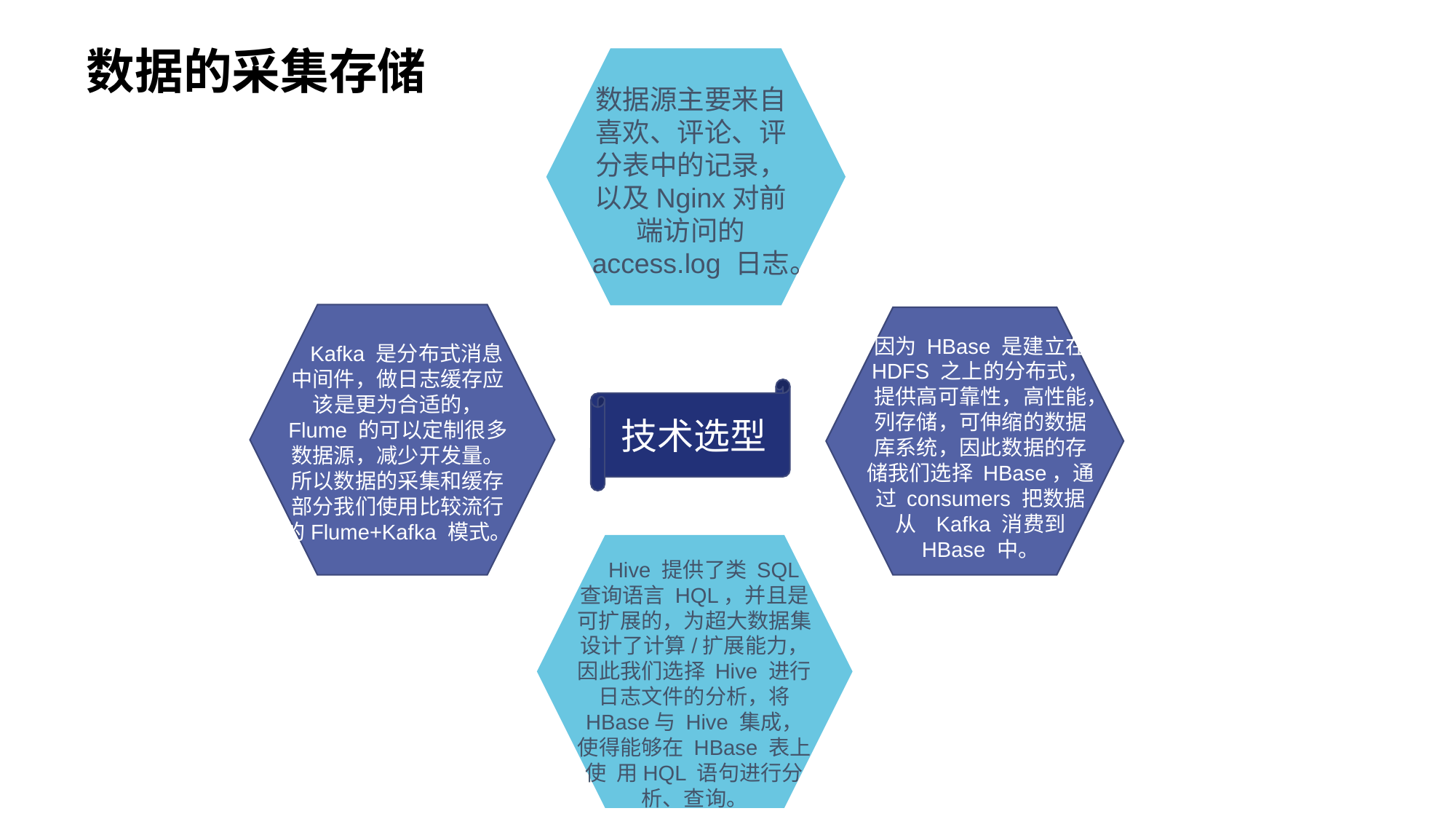

数据的采集存储

数据源主要来自喜欢、评论、评分表中的记录，以及Nginx对前端访问的 access.log 日志。

因为 HBase 是建立在 HDFS 之上的分布式，提供高可靠性，高性能，列存储，可伸缩的数据库系统，因此数据的存储我们选择 HBase，通过 consumers 把数据从   Kafka 消费到 HBase 中。

   Kafka 是分布式消息中间件，做日志缓存应该是更为合适的， Flume 的可以定制很多数据源，减少开发量。所以数据的采集和缓存部分我们使用比较流行的Flume+Kafka 模式。
技术选型

   Hive 提供了类 SQL 查询语言 HQL，并且是可扩展的，为超大数据集设计了计算/扩展能力，因此我们选择 Hive 进行日志文件的分析，将 HBase与 Hive 集成，使得能够在 HBase 表上使  用HQL 语句进行分析、查询。